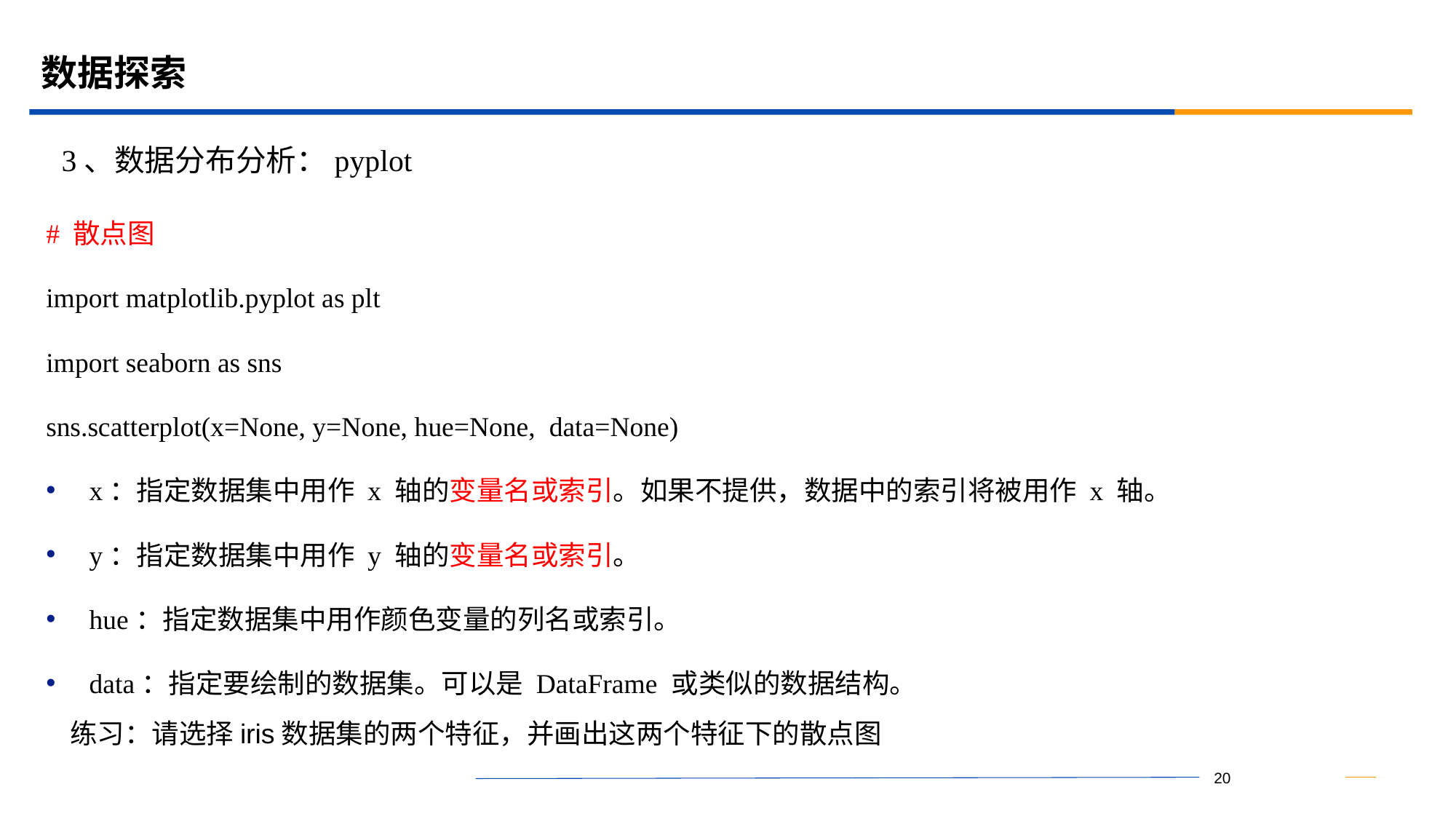

# 数据探索
3、数据分布分析：pyplot
# 散点图
import matplotlib.pyplot as plt
import seaborn as sns
sns.scatterplot(x=None, y=None, hue=None,  data=None)
x：指定数据集中用作 x 轴的变量名或索引。如果不提供，数据中的索引将被用作 x 轴。
y：指定数据集中用作 y 轴的变量名或索引。
hue：指定数据集中用作颜色变量的列名或索引。
data：指定要绘制的数据集。可以是 DataFrame 或类似的数据结构。
练习：请选择iris数据集的两个特征，并画出这两个特征下的散点图